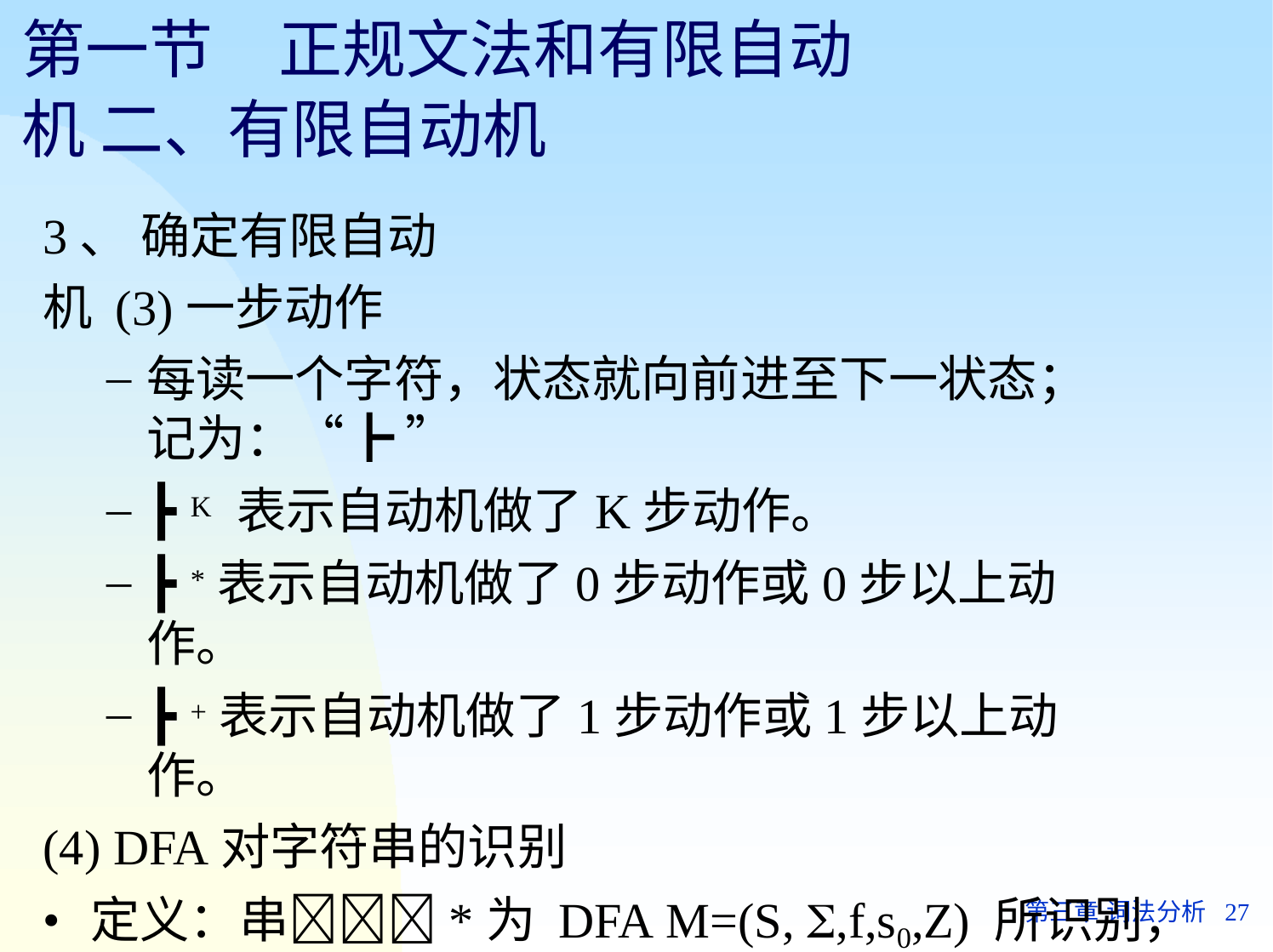

# 第一节	正规文法和有限自动机 二、有限自动机
3、 确定有限自动机 (3)一步动作
每读一个字符，状态就向前进至下一状态； 记为：“┣ ”
┣ K 表示自动机做了K步动作。
┣ *表示自动机做了0步动作或0步以上动作。
┣ +表示自动机做了1步动作或1步以上动作。
(4) DFA对字符串的识别
定义：串α∈Σ*为 DFA M=(S, Σ,f,s0,Z) 所识别，当且 仅当(s0, α ) ┣ *(s,ε),且s ∈Z
第三章 词法分析	27